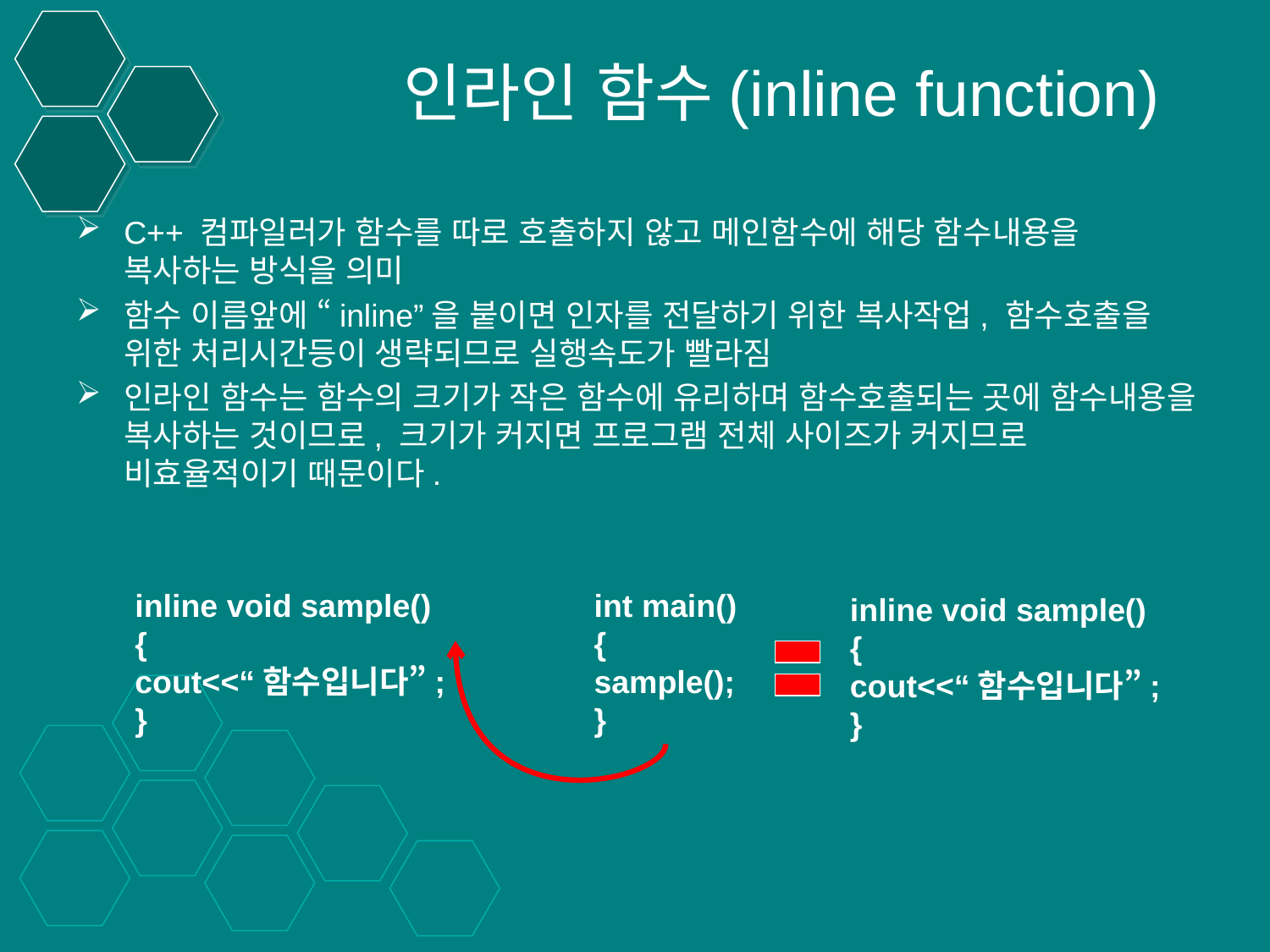

# 인라인 함수(inline function)
C++ 컴파일러가 함수를 따로 호출하지 않고 메인함수에 해당 함수내용을 복사하는 방식을 의미
함수 이름앞에 “inline”을 붙이면 인자를 전달하기 위한 복사작업, 함수호출을 위한 처리시간등이 생략되므로 실행속도가 빨라짐
인라인 함수는 함수의 크기가 작은 함수에 유리하며 함수호출되는 곳에 함수내용을 복사하는 것이므로, 크기가 커지면 프로그램 전체 사이즈가 커지므로 비효율적이기 때문이다.
int main()
{
sample();
}
inline void sample()
{
cout<<“함수입니다”;
}
inline void sample()
{
cout<<“함수입니다”;
}